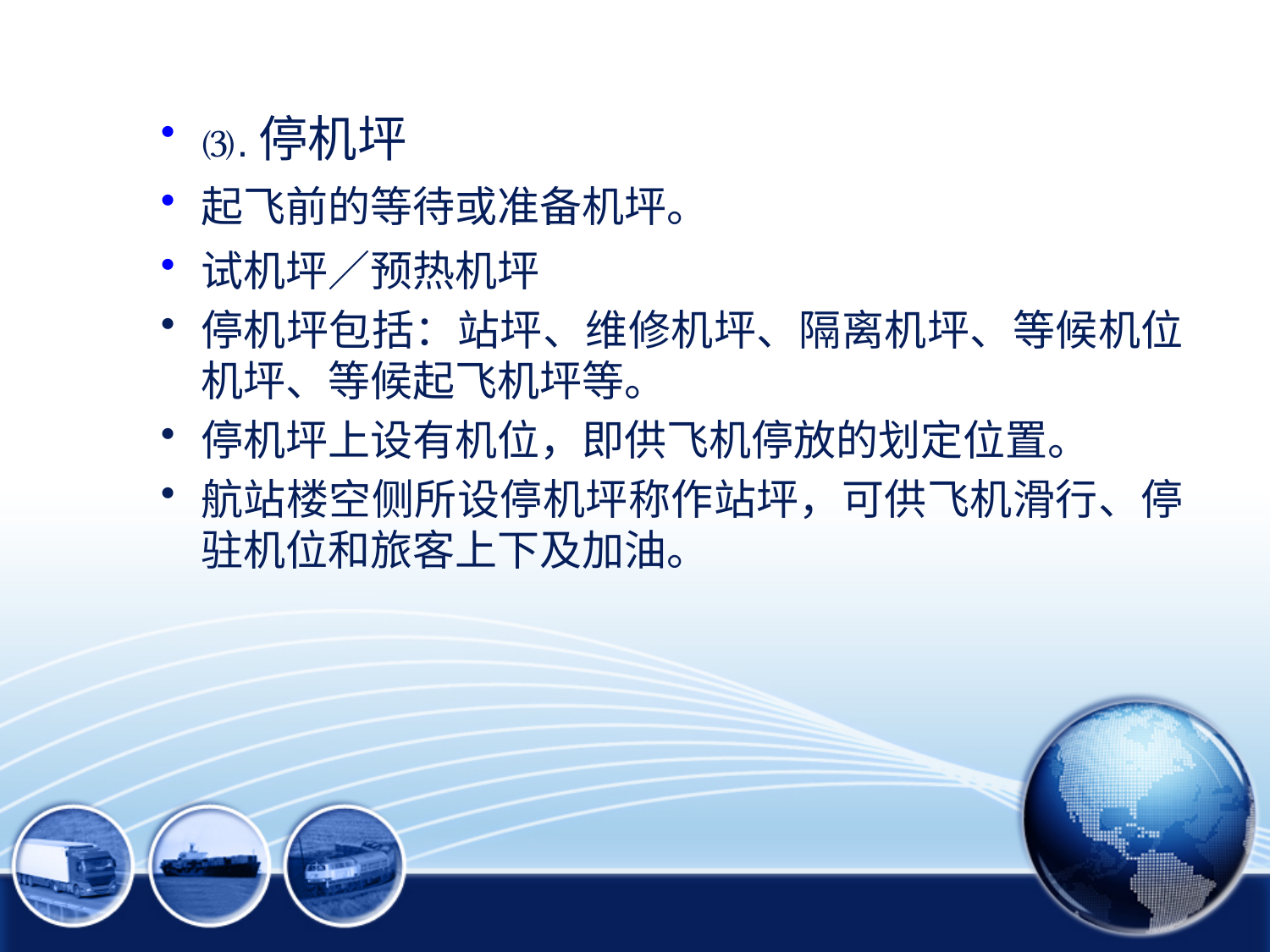

⑶.停机坪
起飞前的等待或准备机坪。
试机坪／预热机坪
停机坪包括：站坪、维修机坪、隔离机坪、等候机位机坪、等候起飞机坪等。
停机坪上设有机位，即供飞机停放的划定位置。
航站楼空侧所设停机坪称作站坪，可供飞机滑行、停驻机位和旅客上下及加油。